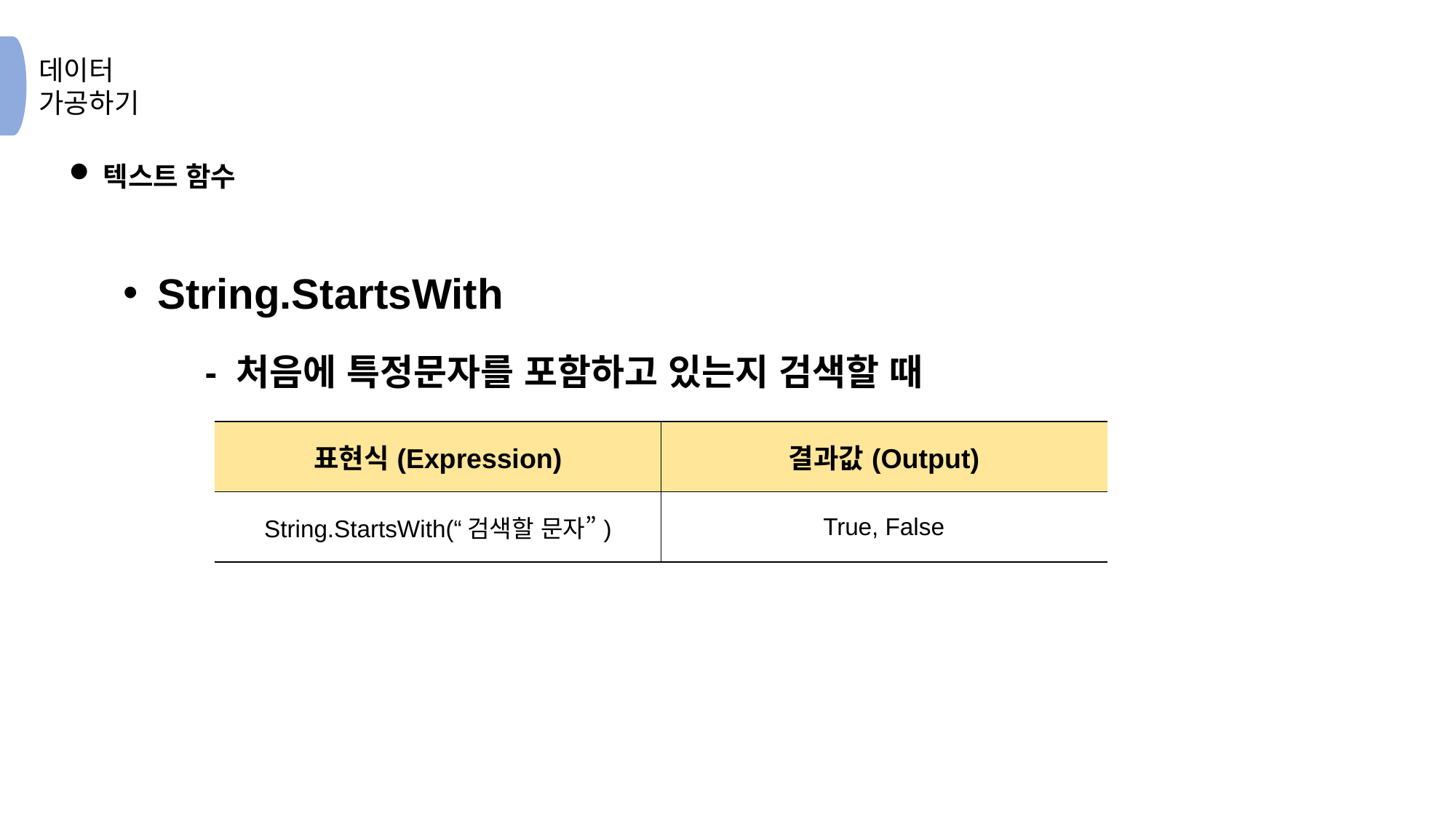

텍스트 함수

String.StartsWith
    - 처음에 특정문자를 포함하고 있는지 검색할 때
| 표현식(Expression) | 결과값(Output) |
| --- | --- |
| String.StartsWith(“검색할 문자”) | True, False |